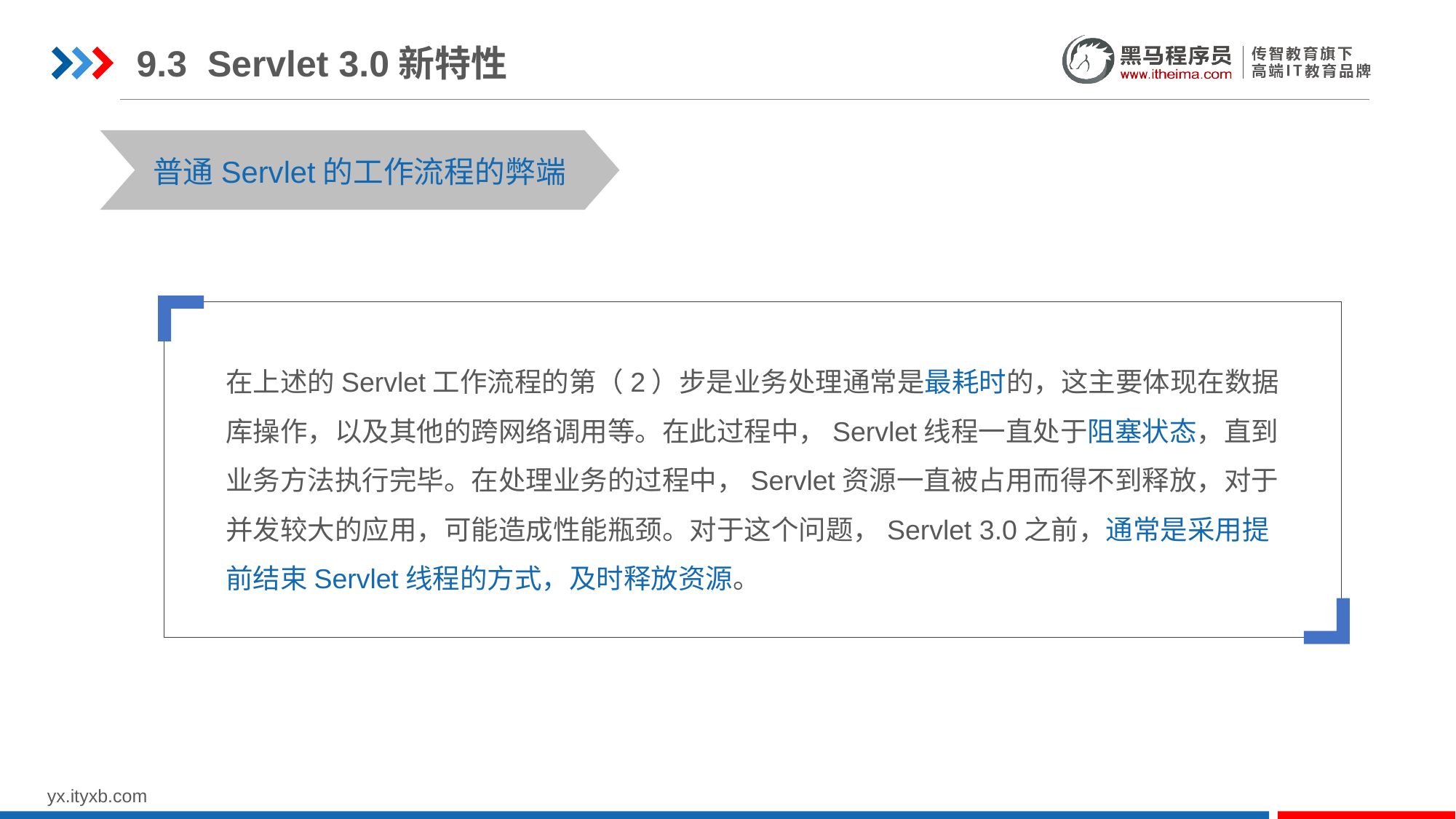

9.3  Servlet 3.0新特性

普通Servlet的工作流程的弊端

在上述的Servlet工作流程的第（2）步是业务处理通常是最耗时的，这主要体现在数据库操作，以及其他的跨网络调用等。在此过程中，Servlet线程一直处于阻塞状态，直到业务方法执行完毕。在处理业务的过程中，Servlet资源一直被占用而得不到释放，对于并发较大的应用，可能造成性能瓶颈。对于这个问题，Servlet 3.0之前，通常是采用提前结束Servlet线程的方式，及时释放资源。